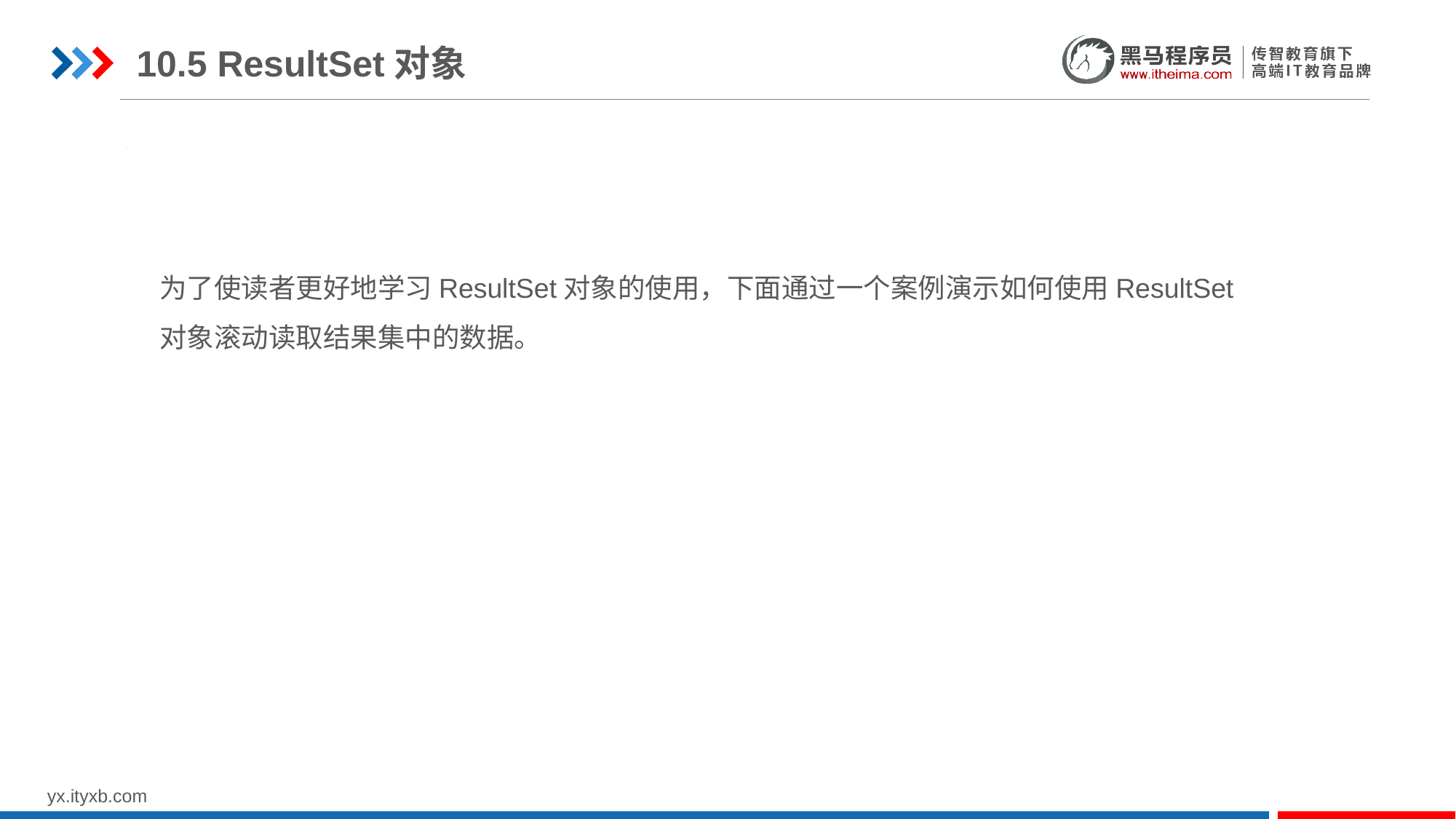

10.5 ResultSet对象
STEP  01
为了使读者更好地学习ResultSet对象的使用，下面通过一个案例演示如何使用ResultSet对象滚动读取结果集中的数据。